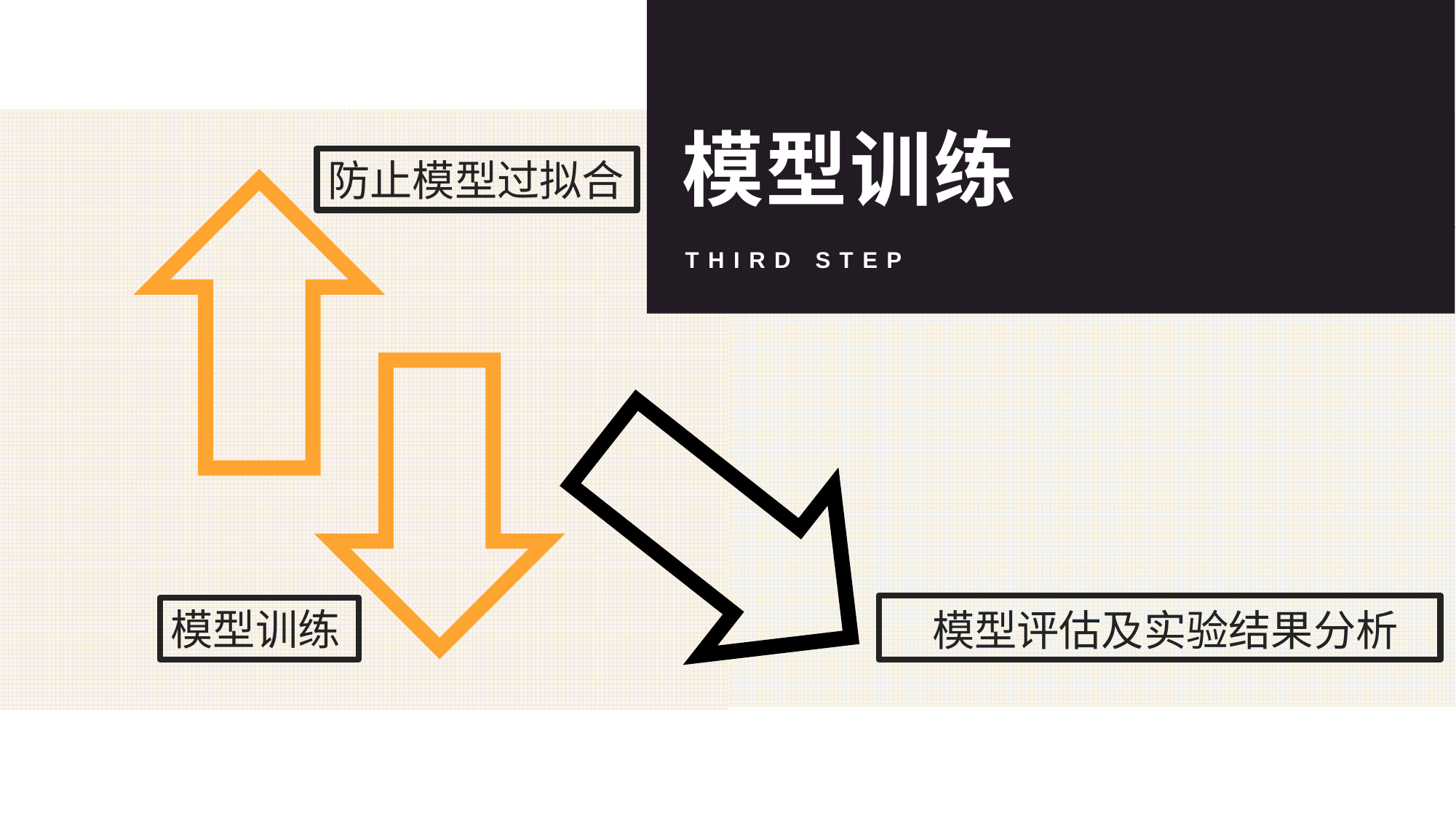

# 模型训练

防止模型过拟合

thIrd STEP

模型评估及实验结果分析
模型训练